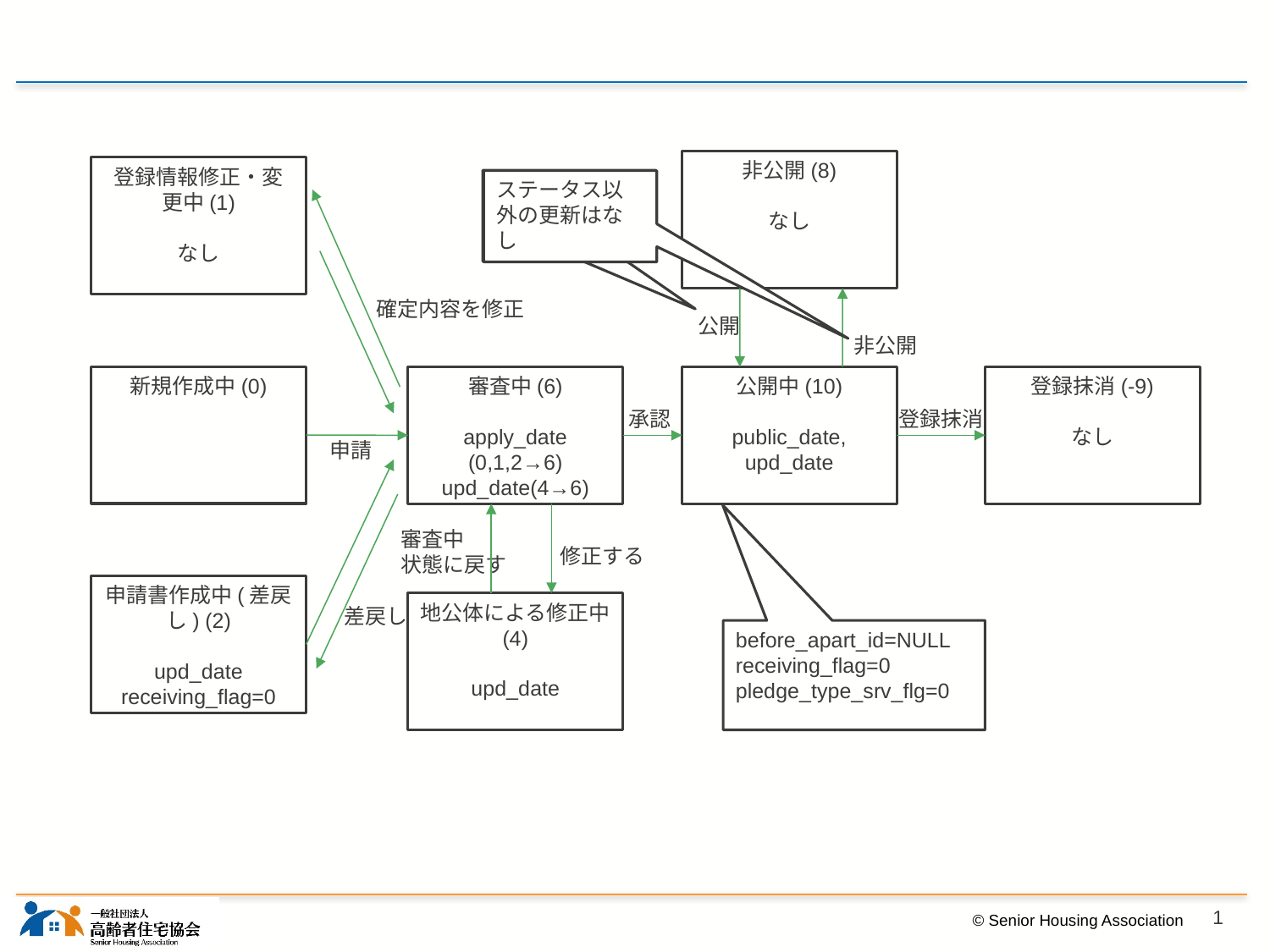

#
非公開(8)
なし
登録情報修正・変更中(1)
なし
ステータス以外の更新はなし
ステータス以外の更新はなし
確定内容を修正
公開
非公開
新規作成中(0)
審査中(6)
apply_date
(0,1,2→6)
upd_date(4→6)
公開中(10)
public_date, upd_date

登録抹消(-9)
なし
登録抹消
承認
申請
審査中
状態に戻す
修正する
申請書作成中(差戻し) (2)
upd_date
receiving_flag=0
差戻し
地公体による修正中(4)
upd_date
before_apart_id=NULL
receiving_flag=0
pledge_type_srv_flg=0
1